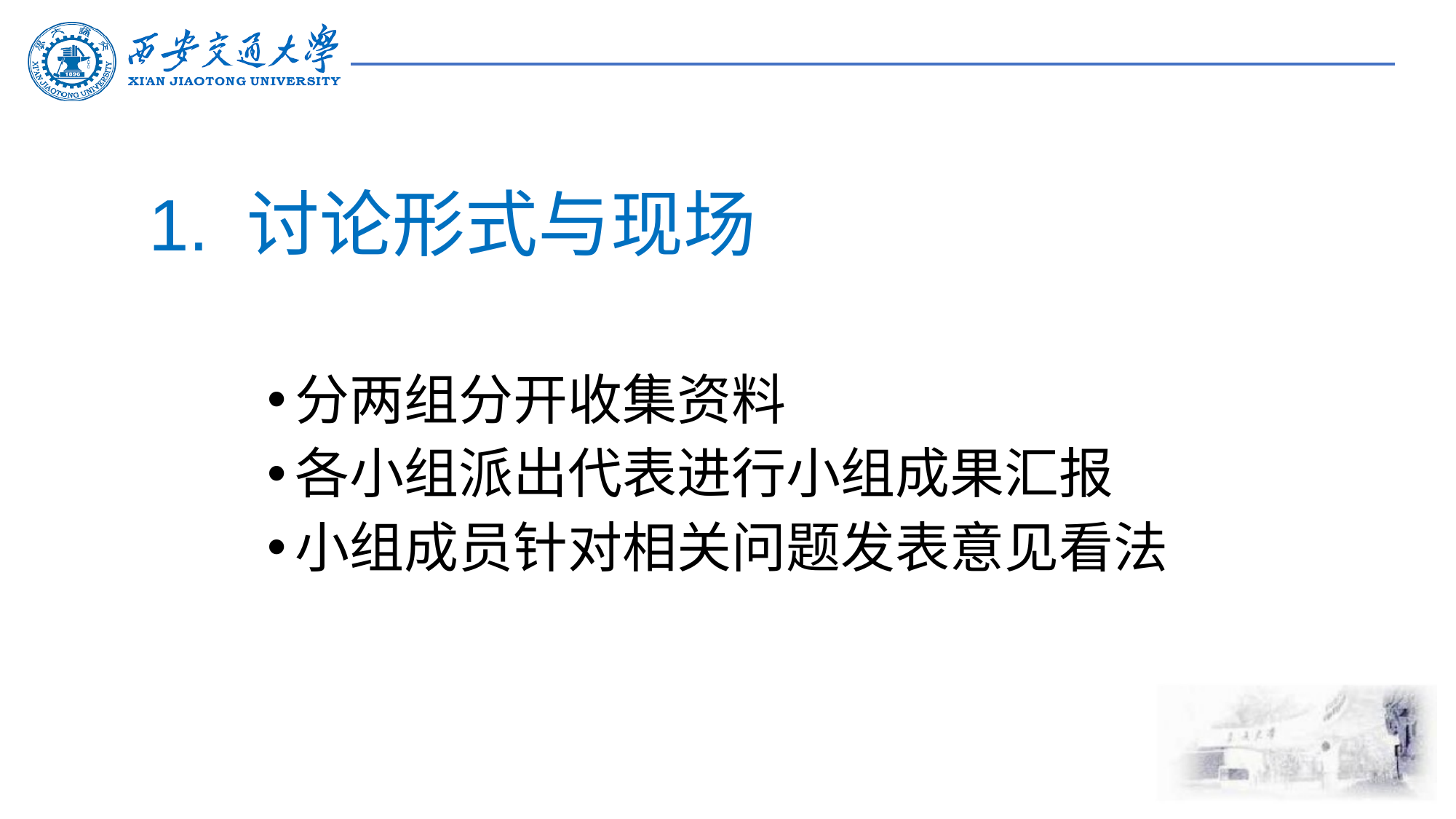

# 1. 讨论形式与现场
分两组分开收集资料
各小组派出代表进行小组成果汇报
小组成员针对相关问题发表意见看法